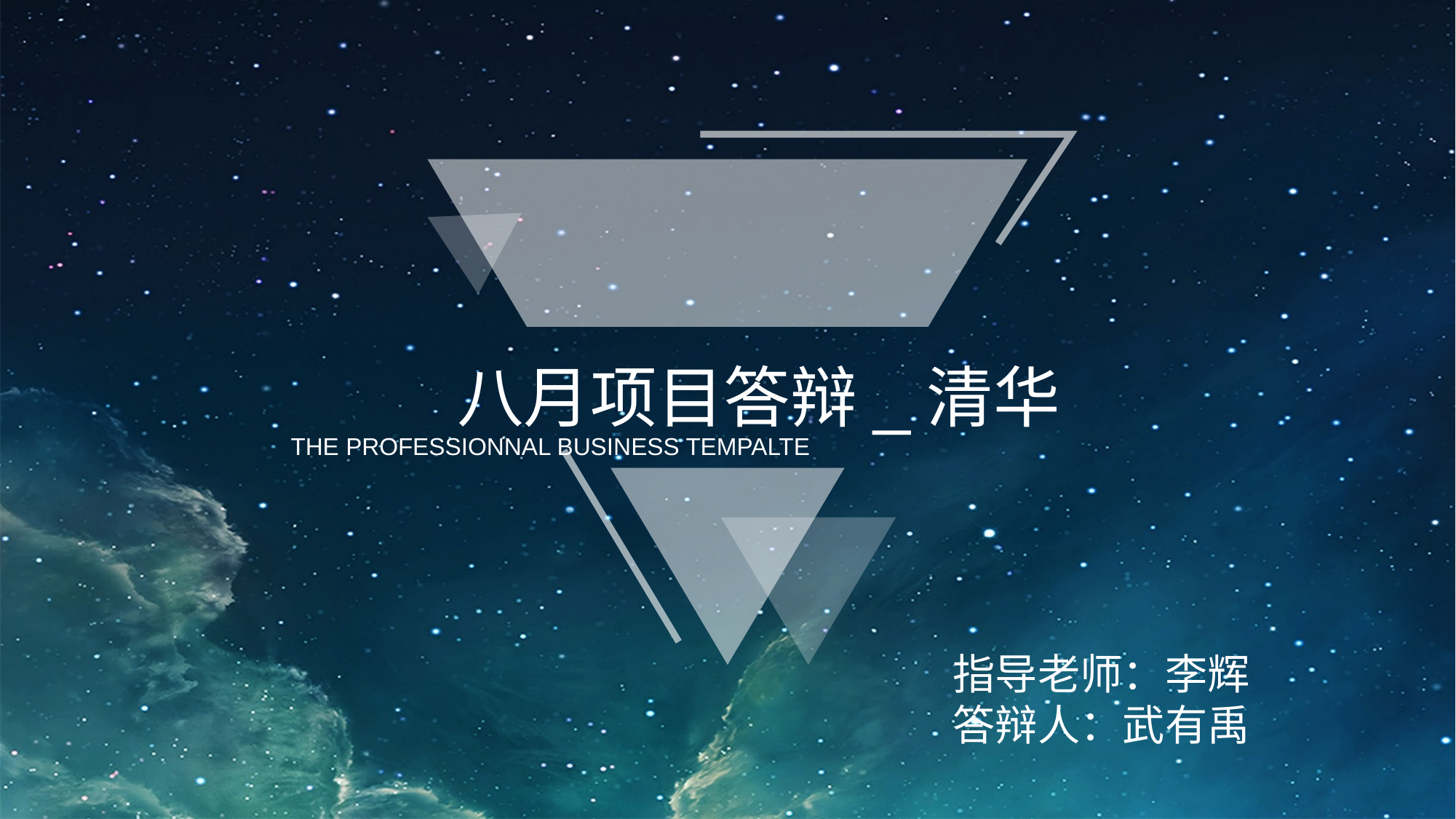

八月项目答辩_清华

THE PROFESSIONNAL BUSINESS TEMPALTE
指导老师：李辉
答辩人：武有禹